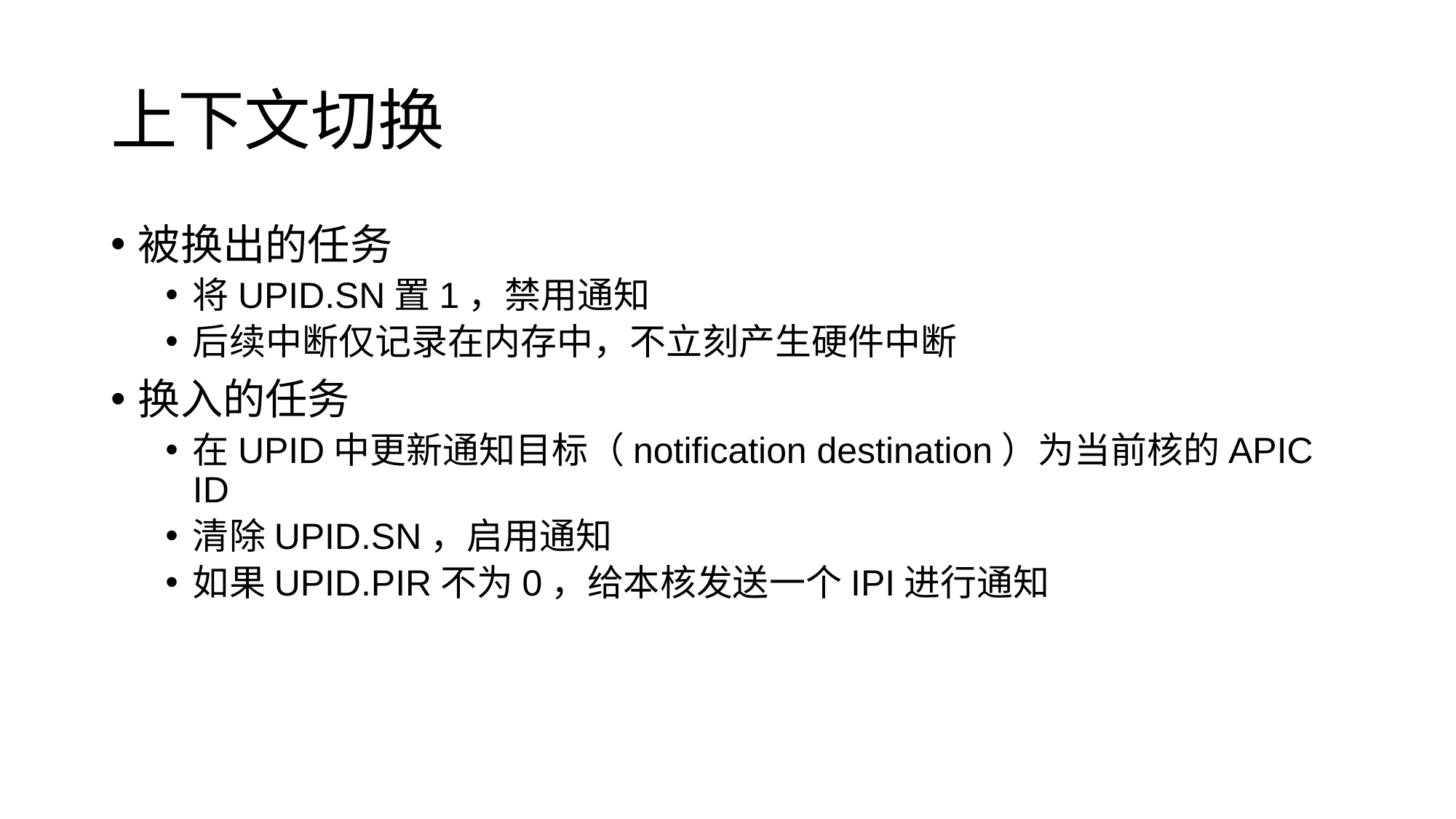

# 上下文切换
被换出的任务
将UPID.SN置1，禁用通知
后续中断仅记录在内存中，不立刻产生硬件中断
换入的任务
在UPID中更新通知目标（notification destination）为当前核的APIC ID
清除UPID.SN，启用通知
如果UPID.PIR不为0，给本核发送一个IPI进行通知